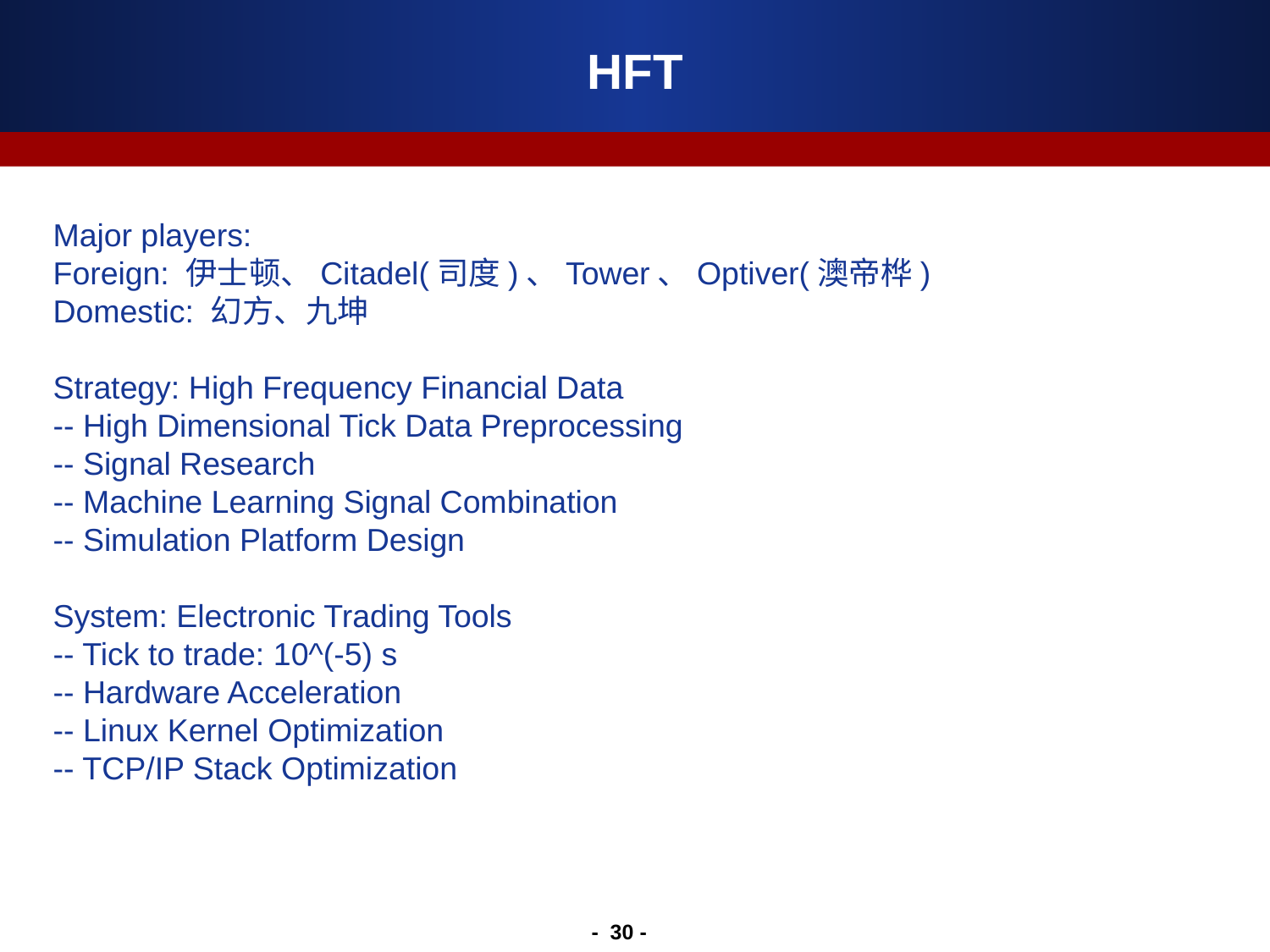

# HFT
Major players:
Foreign: 伊士顿、Citadel(司度)、Tower、Optiver(澳帝桦)
Domestic: 幻方、九坤

Strategy: High Frequency Financial Data
-- High Dimensional Tick Data Preprocessing
-- Signal Research
-- Machine Learning Signal Combination
-- Simulation Platform Design

System: Electronic Trading Tools
-- Tick to trade: 10^(-5) s
-- Hardware Acceleration
-- Linux Kernel Optimization
-- TCP/IP Stack Optimization